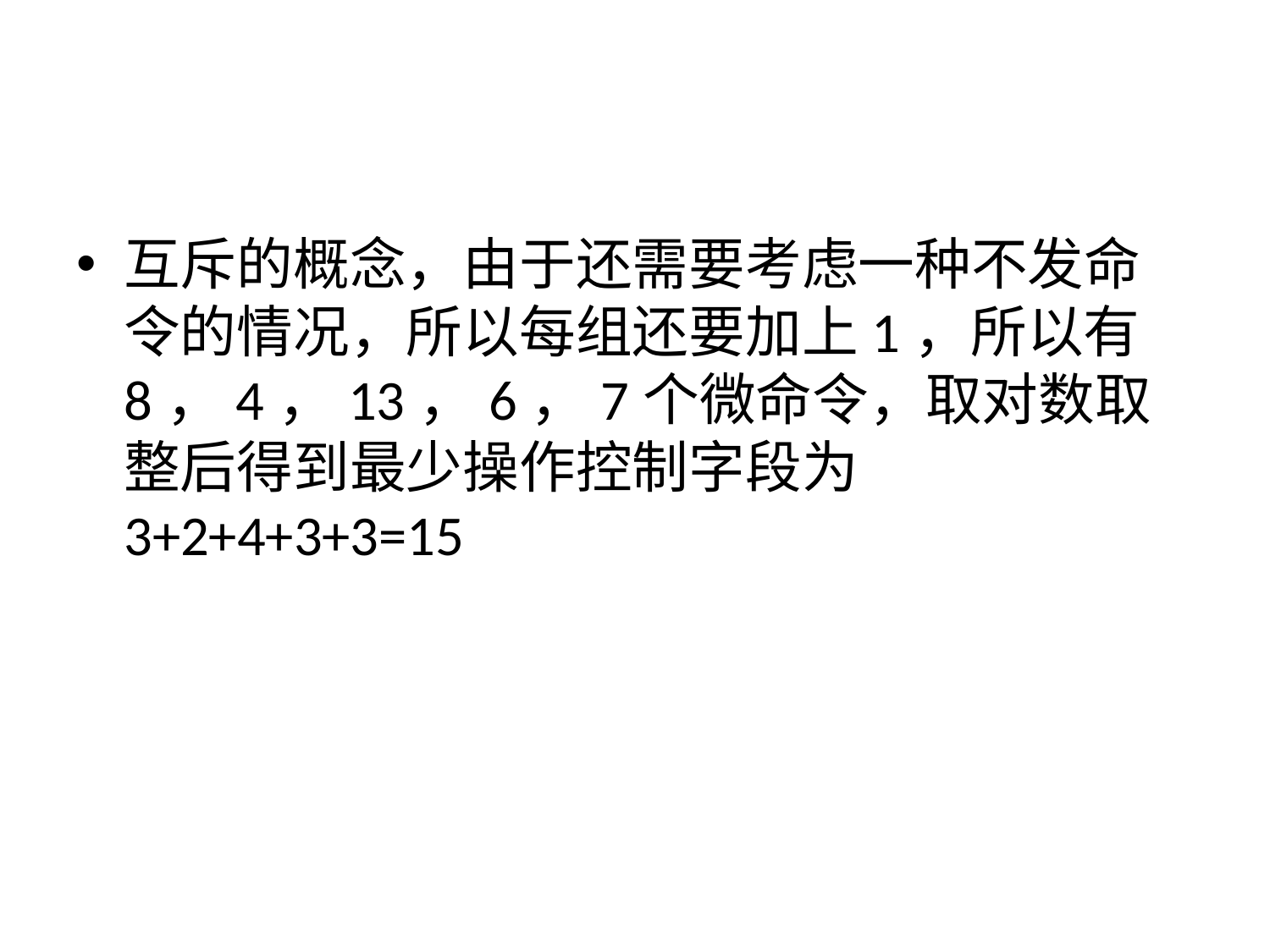

互斥的概念，由于还需要考虑一种不发命令的情况，所以每组还要加上1，所以有8，4，13，6，7个微命令，取对数取整后得到最少操作控制字段为3+2+4+3+3=15